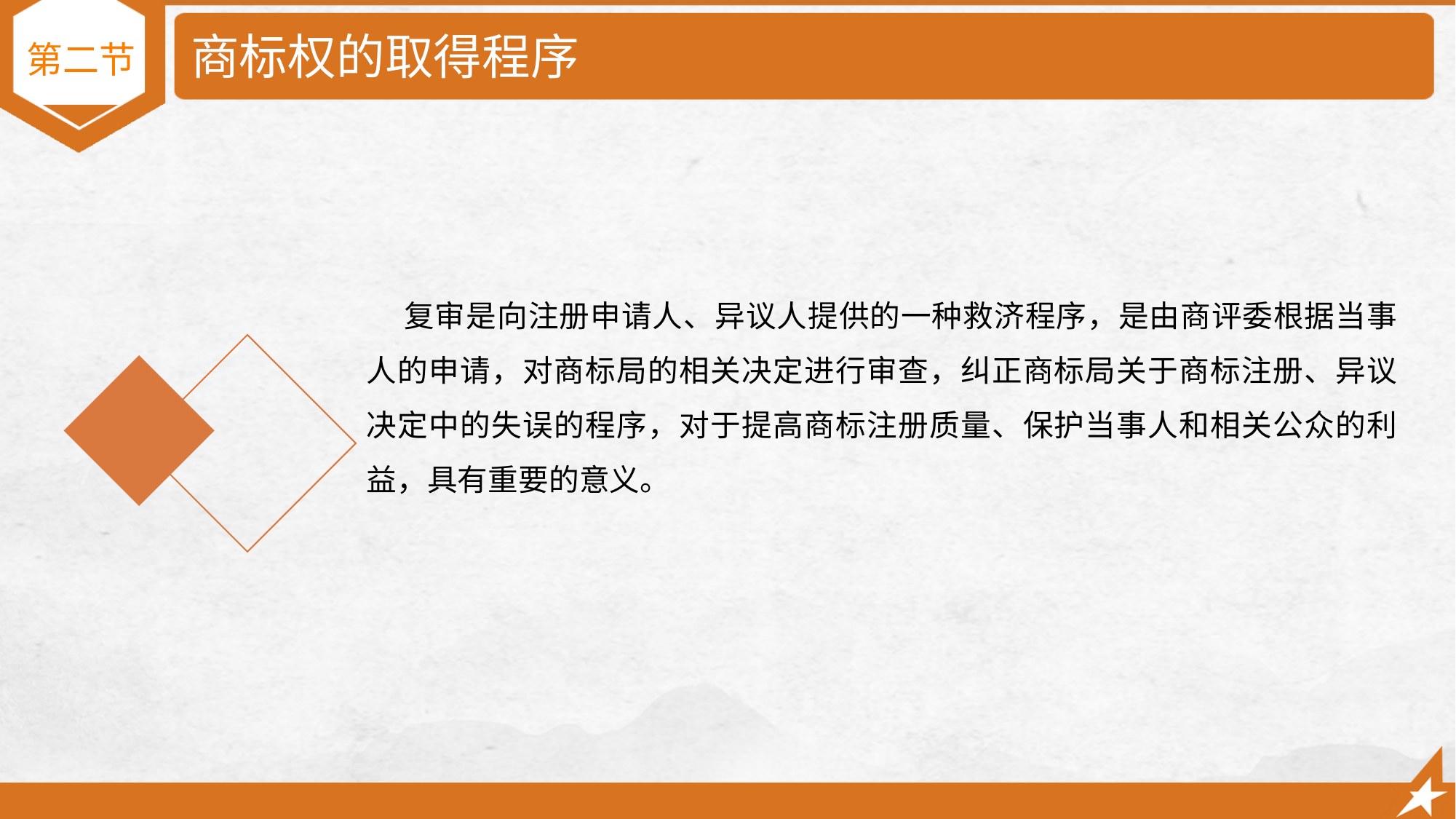

# 商标权的取得程序
第二节

    复审是向注册申请人、异议人提供的一种救济程序，是由商评委根据当事人的申请，对商标局的相关决定进行审查，纠正商标局关于商标注册、异议决定中的失误的程序，对于提高商标注册质量、保护当事人和相关公众的利益，具有重要的意义。